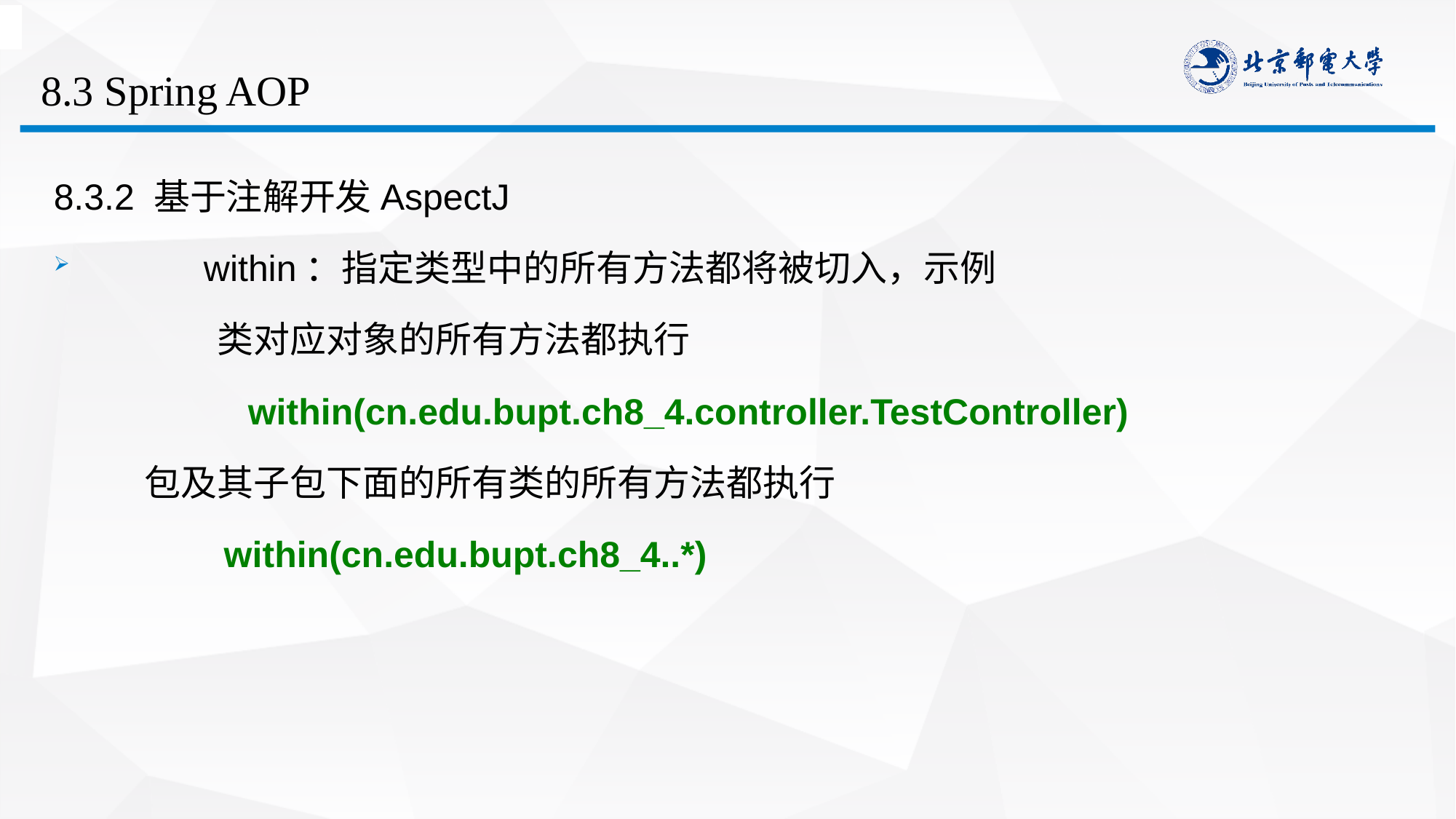

# 8.3 Spring AOP
8.3.2 基于注解开发AspectJ
	within：指定类型中的所有方法都将被切入，示例
	类对应对象的所有方法都执行
	   within(cn.edu.bupt.ch8_4.controller.TestController)
          包及其子包下面的所有类的所有方法都执行
	      within(cn.edu.bupt.ch8_4..*)